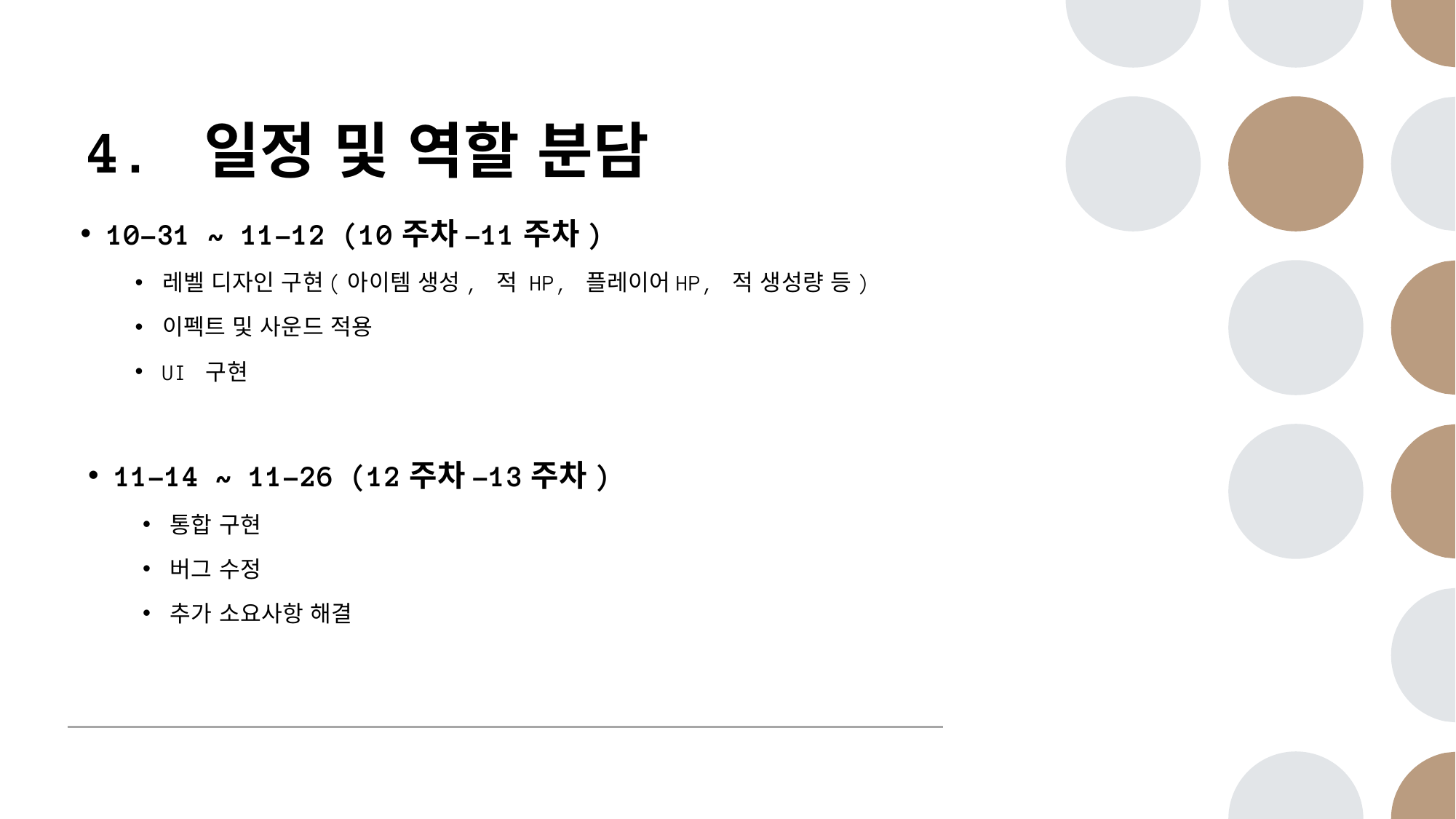

# 4. 일정 및 역할 분담
10-31 ~ 11-12 (10주차-11주차)
레벨 디자인 구현(아이템 생성, 적 HP, 플레이어HP, 적 생성량 등)
이펙트 및 사운드 적용
UI 구현

11-14 ~ 11-26 (12주차-13주차)
통합 구현
버그 수정
추가 소요사항 해결